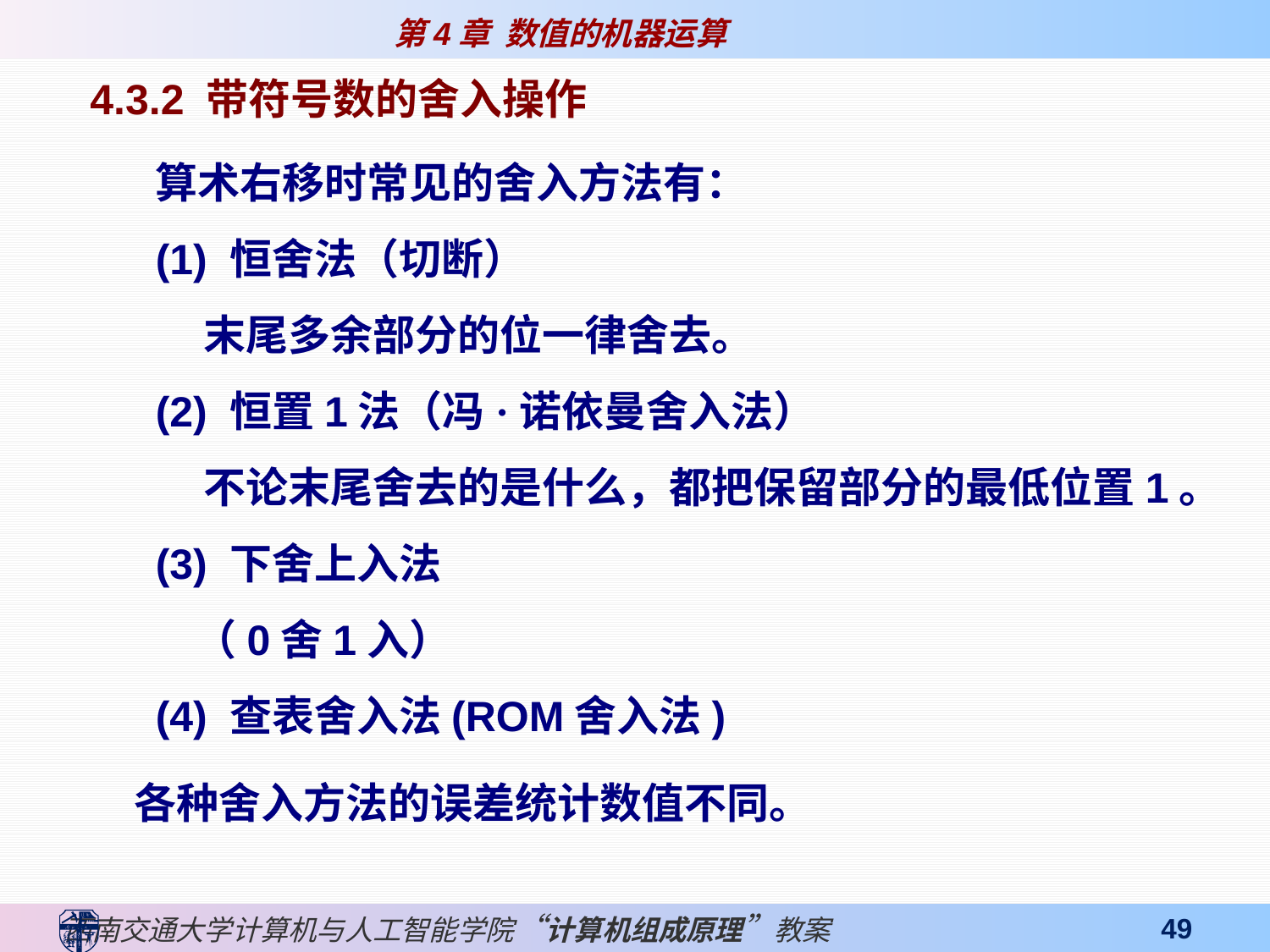

4.3.2 带符号数的舍入操作
算术右移时常见的舍入方法有：
(1) 恒舍法（切断）
    末尾多余部分的位一律舍去。
(2) 恒置1法（冯·诺依曼舍入法）
    不论末尾舍去的是什么，都把保留部分的最低位置1。
(3) 下舍上入法
   （0舍1入）
(4) 查表舍入法(ROM舍入法)
各种舍入方法的误差统计数值不同。